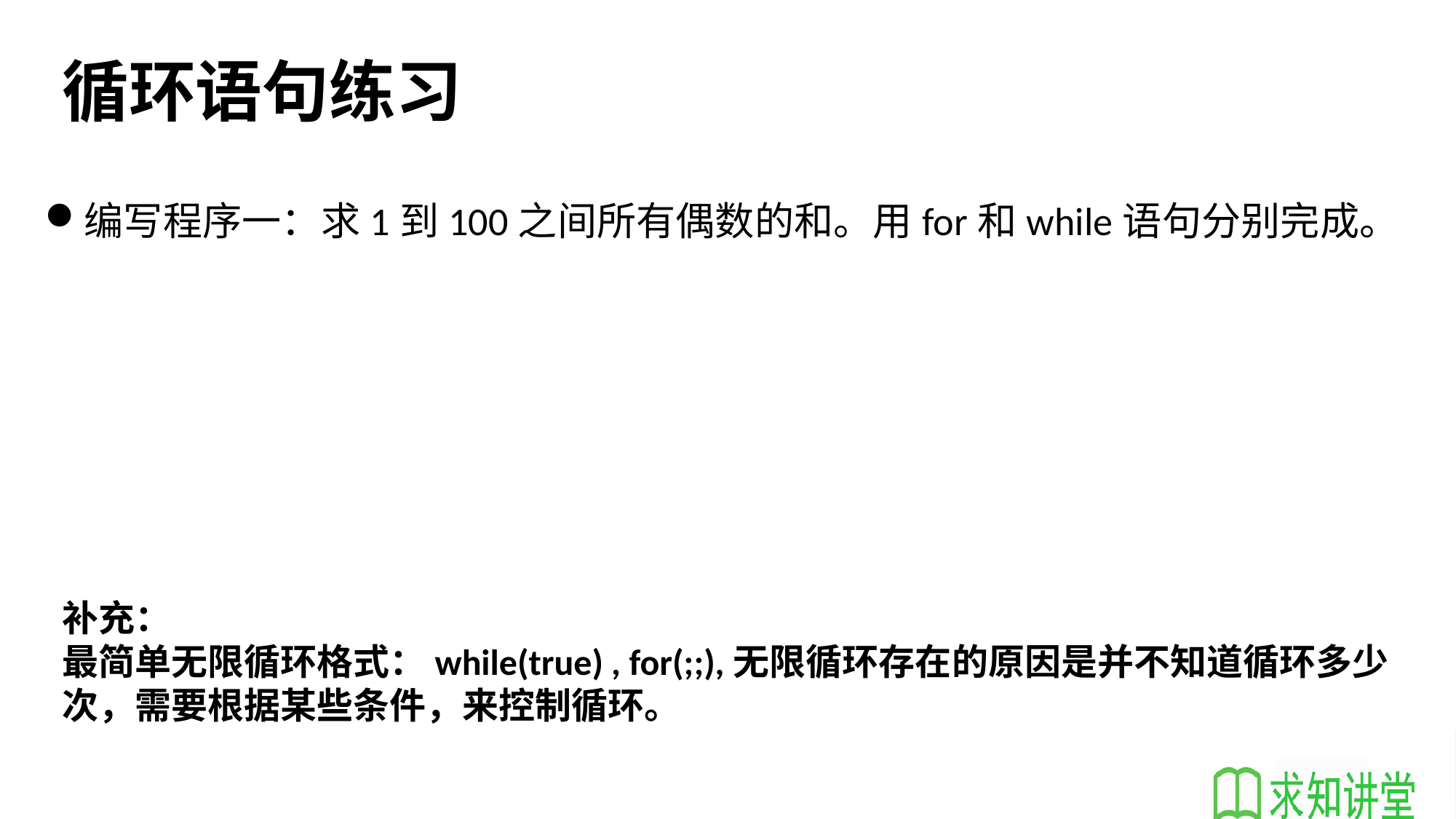

# 循环语句练习
编写程序一：求1到100之间所有偶数的和。用for和while语句分别完成。

补充：
最简单无限循环格式：while(true) , for(;;),无限循环存在的原因是并不知道循环多少次，需要根据某些条件，来控制循环。